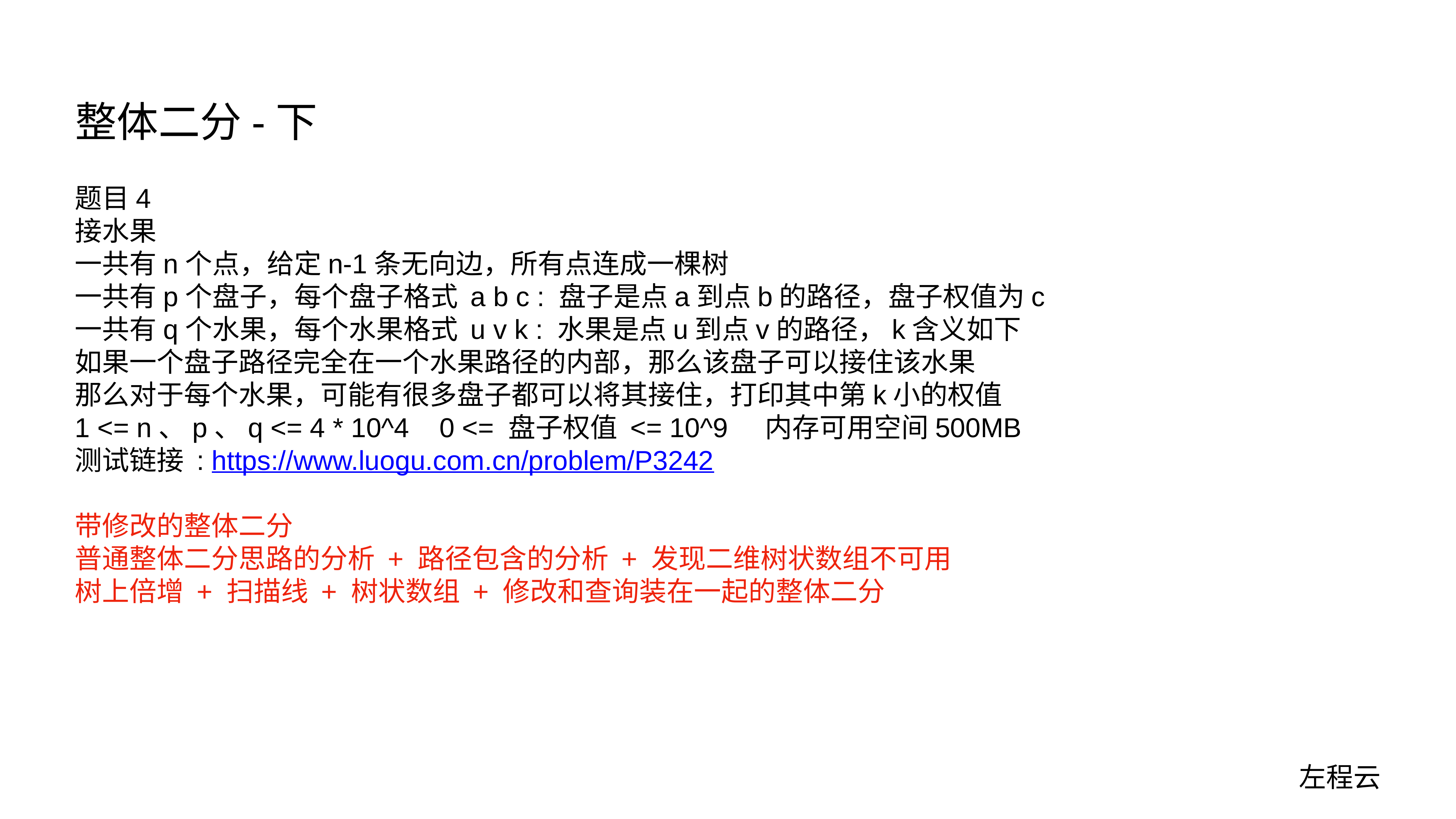

# 整体二分-下
题目4
接水果
一共有n个点，给定n-1条无向边，所有点连成一棵树
一共有p个盘子，每个盘子格式 a b c : 盘子是点a到点b的路径，盘子权值为c
一共有q个水果，每个水果格式 u v k : 水果是点u到点v的路径，k含义如下
如果一个盘子路径完全在一个水果路径的内部，那么该盘子可以接住该水果
那么对于每个水果，可能有很多盘子都可以将其接住，打印其中第k小的权值
1 <= n、p、q <= 4 * 10^4    0 <= 盘子权值 <= 10^9    内存可用空间500MB
测试链接 : https://www.luogu.com.cn/problem/P3242

带修改的整体二分
普通整体二分思路的分析 + 路径包含的分析 + 发现二维树状数组不可用
树上倍增 + 扫描线 + 树状数组 + 修改和查询装在一起的整体二分
左程云